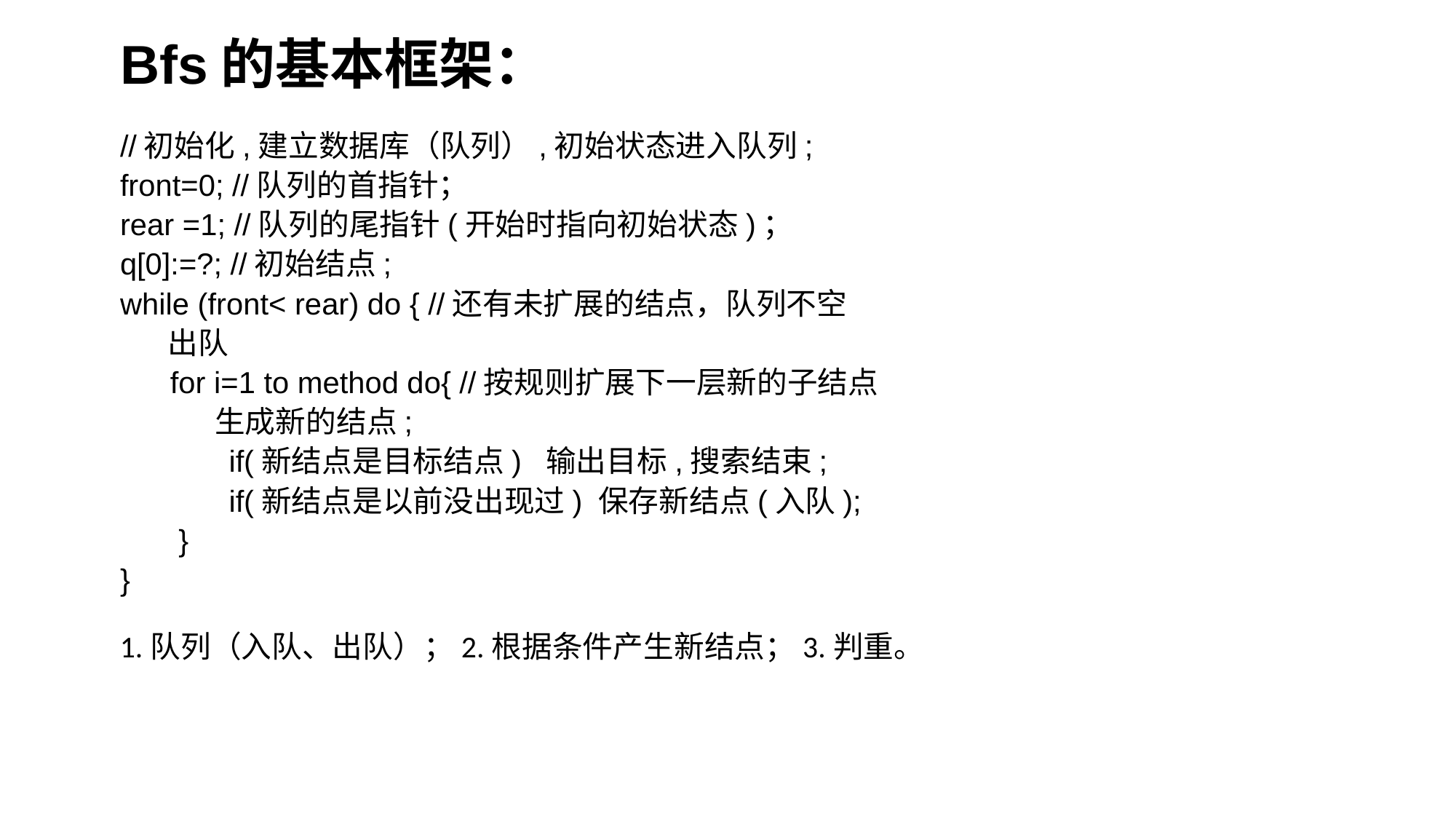

# Bfs的基本框架：
//初始化,建立数据库（队列）,初始状态进入队列;
front=0; //队列的首指针；
rear =1; //队列的尾指针(开始时指向初始状态)；
q[0]:=?; //初始结点;
while (front< rear) do { //还有未扩展的结点，队列不空
      出队
      for i=1 to method do{ //按规则扩展下一层新的子结点
             生成新的结点;
             if(新结点是目标结点)  输出目标,搜索结束;
             if(新结点是以前没出现过) 保存新结点(入队);
       }
}
1.队列（入队、出队）；2.根据条件产生新结点；3.判重。